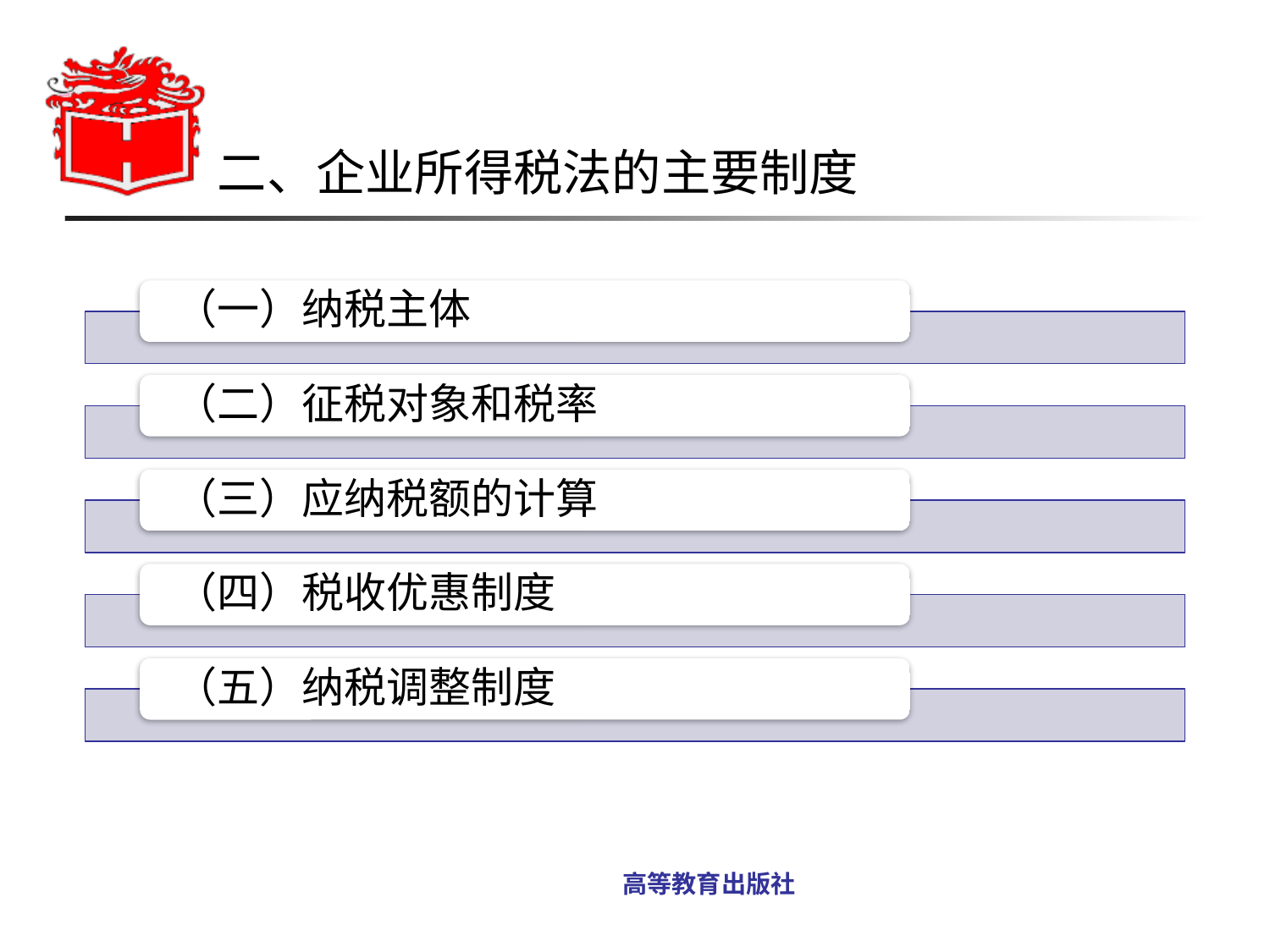

二、企业所得税法的主要制度
（一）纳税主体
（二）征税对象和税率
（三）应纳税额的计算
（四）税收优惠制度
（五）纳税调整制度

高等教育出版社